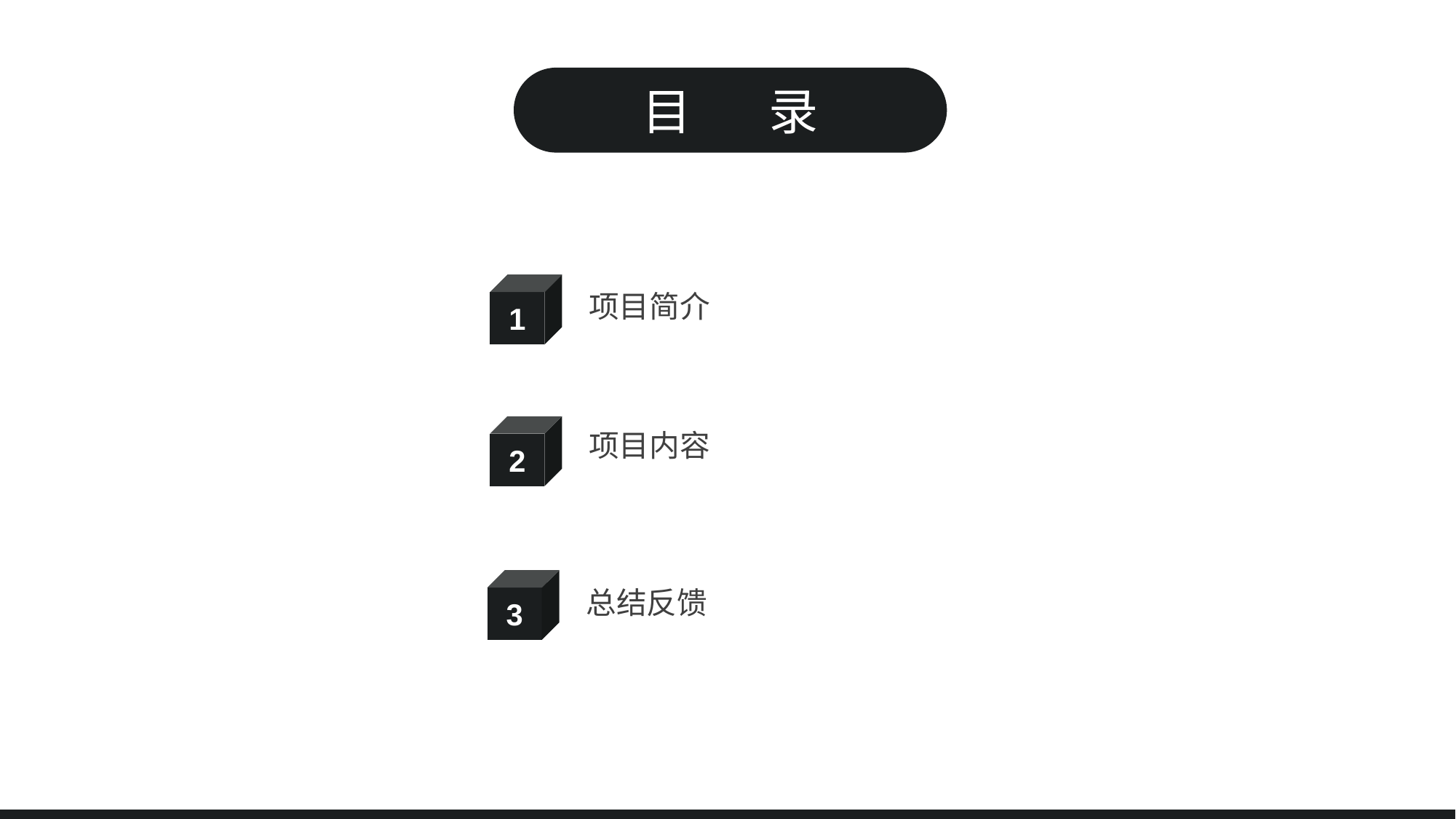

目       录
项目简介
1
项目内容
2
总结反馈
3